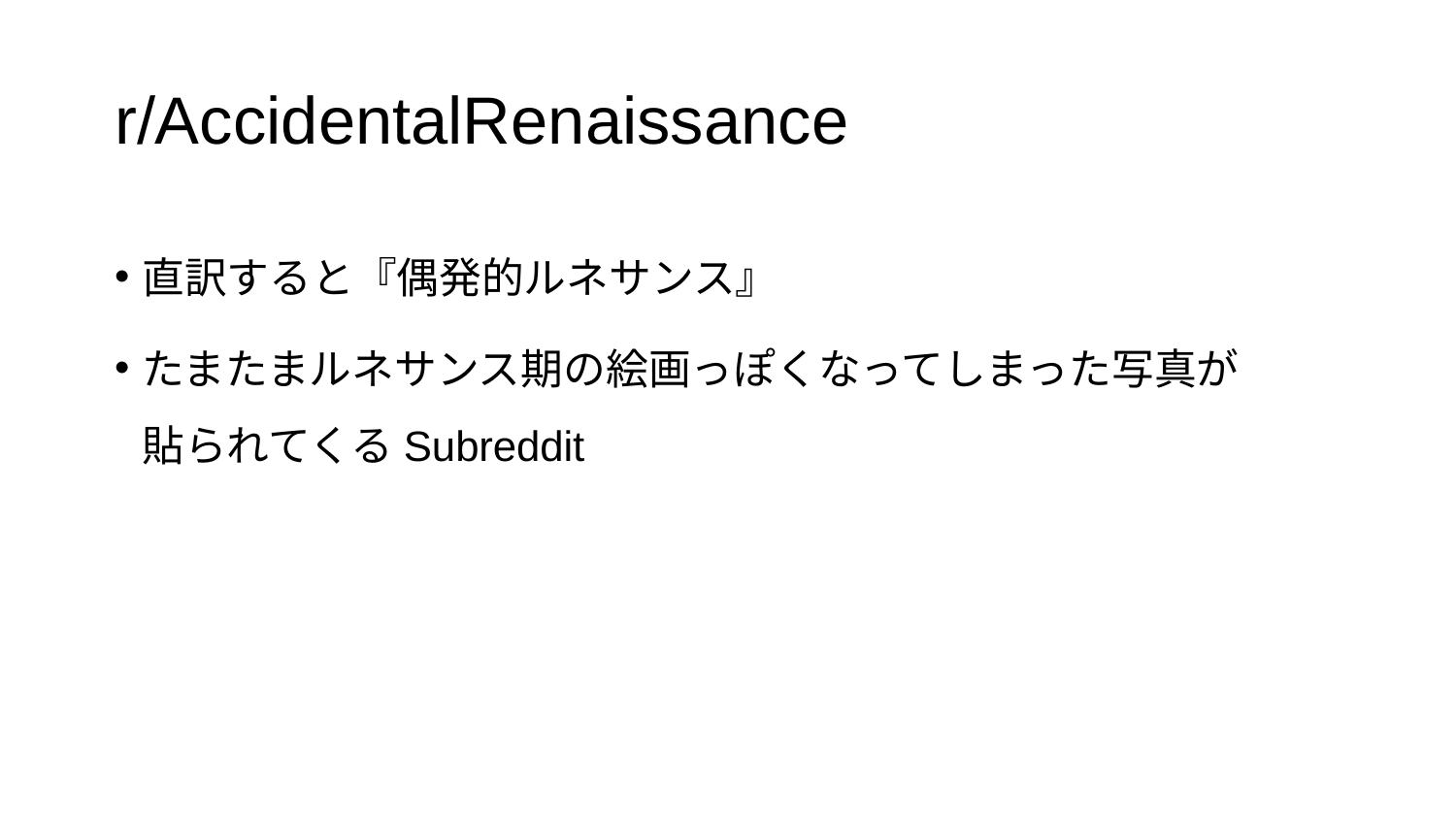

# r/AccidentalRenaissance
直訳すると『偶発的ルネサンス』
たまたまルネサンス期の絵画っぽくなってしまった写真が
貼られてくるSubreddit